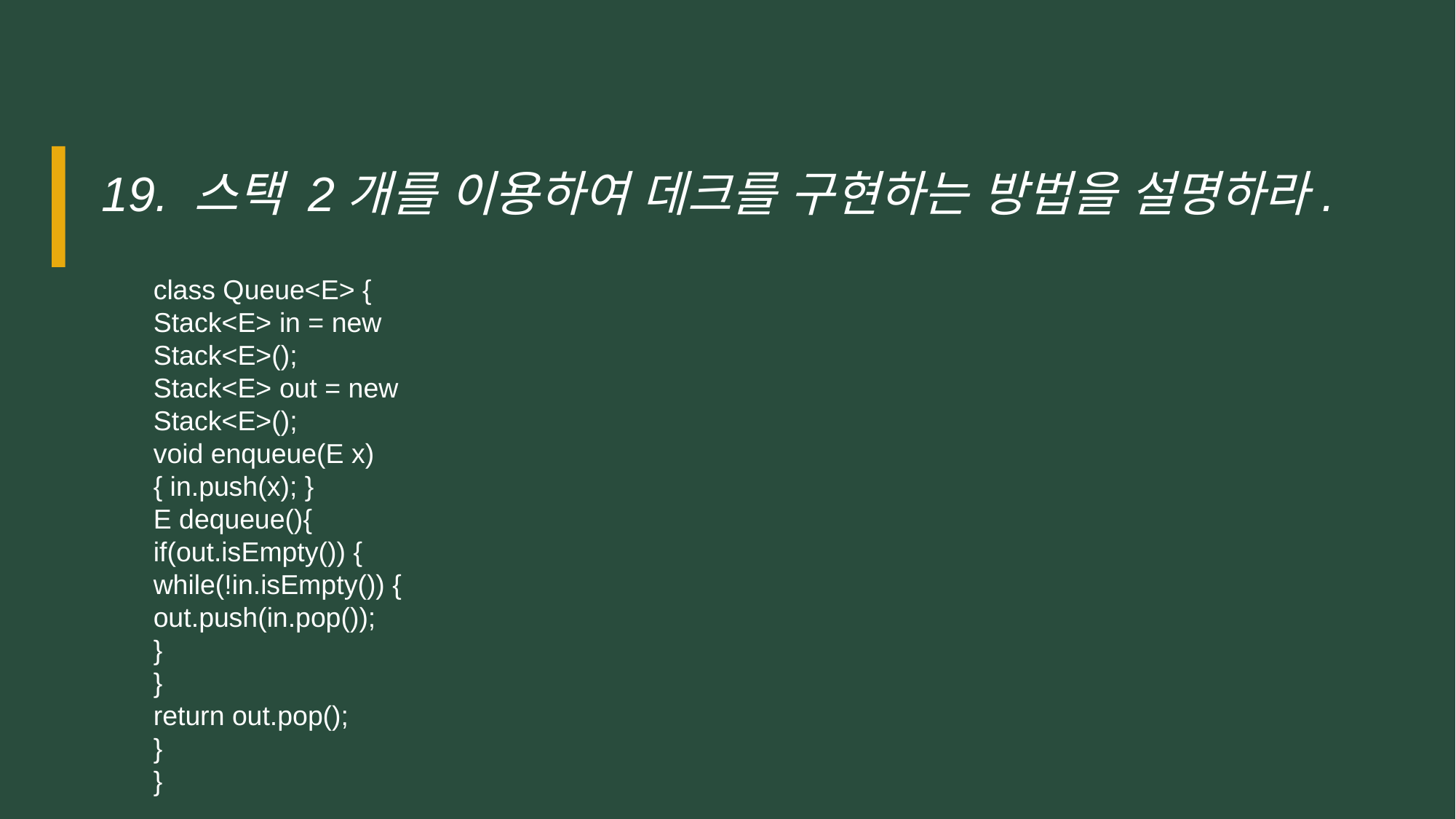

# 19. 스택 2개를 이용하여 데크를 구현하는 방법을 설명하라.
class Queue<E> {
Stack<E> in = new Stack<E>();
Stack<E> out = new Stack<E>();
void enqueue(E x){ in.push(x); }
E dequeue(){
if(out.isEmpty()) {
while(!in.isEmpty()) {
out.push(in.pop());
}
}
return out.pop();
}
}